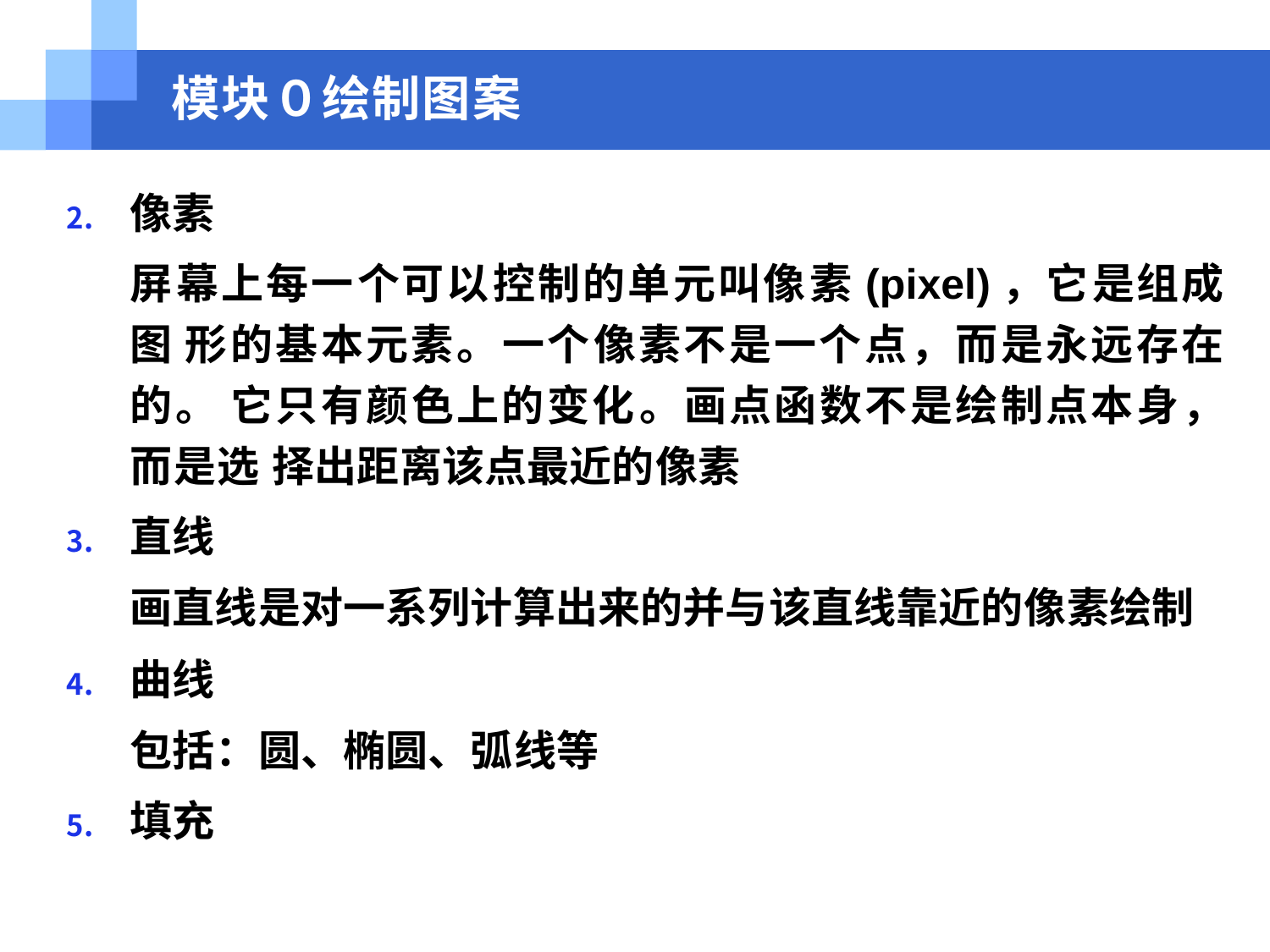

# 模块０绘制图案
像素
屏幕上每一个可以控制的单元叫像素(pixel)，它是组成图 形的基本元素。一个像素不是一个点，而是永远存在的。 它只有颜色上的变化。画点函数不是绘制点本身，而是选 择出距离该点最近的像素
直线
画直线是对一系列计算出来的并与该直线靠近的像素绘制
曲线
包括：圆、椭圆、弧线等
填充